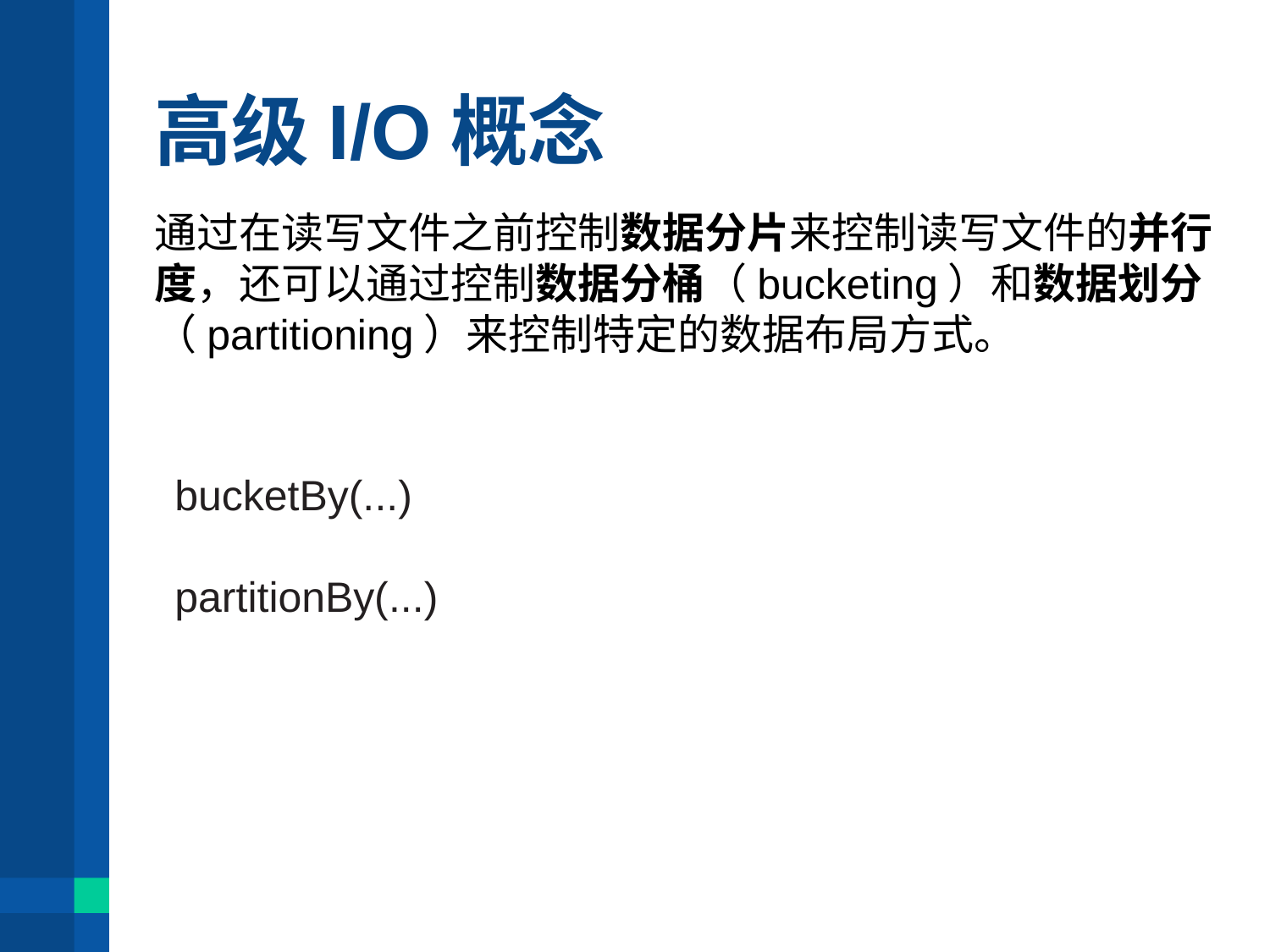

# 高级I/O概念
通过在读写文件之前控制数据分片来控制读写文件的并行度，还可以通过控制数据分桶（bucketing）和数据划分（partitioning）来控制特定的数据布局方式。
bucketBy(...)

partitionBy(...)